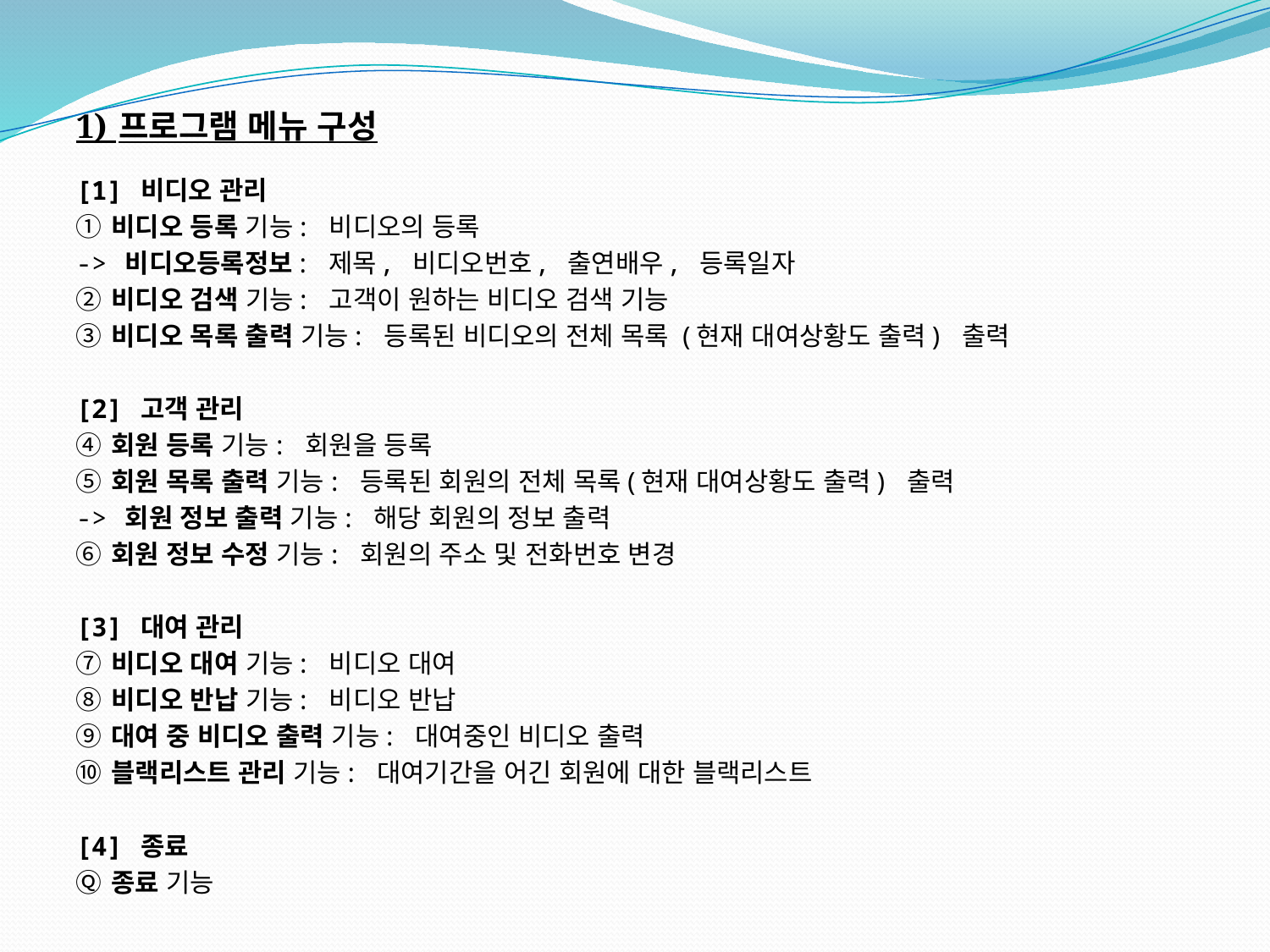

1) 프로그램 메뉴 구성

[1] 비디오 관리
① 비디오 등록 기능: 비디오의 등록
-> 비디오등록정보: 제목, 비디오번호, 출연배우, 등록일자
② 비디오 검색 기능: 고객이 원하는 비디오 검색 기능
③ 비디오 목록 출력 기능: 등록된 비디오의 전체 목록 (현재 대여상황도 출력) 출력

[2] 고객 관리
④ 회원 등록 기능: 회원을 등록
⑤ 회원 목록 출력 기능: 등록된 회원의 전체 목록(현재 대여상황도 출력) 출력
-> 회원 정보 출력 기능: 해당 회원의 정보 출력
⑥ 회원 정보 수정 기능: 회원의 주소 및 전화번호 변경

[3] 대여 관리
⑦ 비디오 대여 기능: 비디오 대여
⑧ 비디오 반납 기능: 비디오 반납
⑨ 대여 중 비디오 출력 기능: 대여중인 비디오 출력
⑩ 블랙리스트 관리 기능: 대여기간을 어긴 회원에 대한 블랙리스트

[4] 종료
Ⓠ 종료 기능